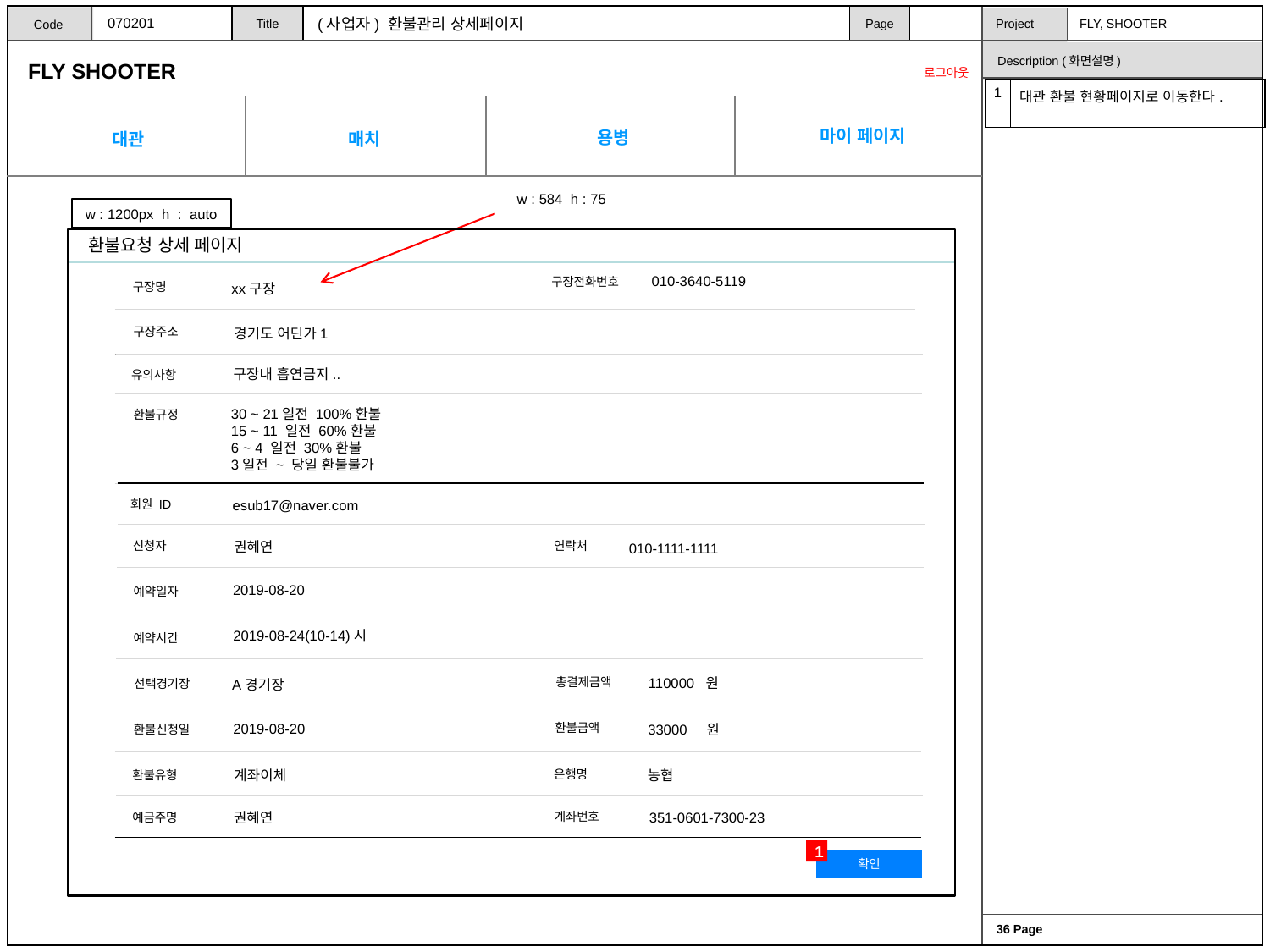

070201
(사업자) 환불관리 상세페이지
| 1 | 대관 환불 현황페이지로 이동한다. |
| --- | --- |
w : 584  h : 75
w : 1200px  h  :  auto

환불요청 상세 페이지

010-3640-5119
구장전화번호
구장명
xx구장
구장주소
경기도 어딘가1
구장내 흡연금지..
유의사항
30 ~ 21일전 100%환불
15 ~ 11 일전 60%환불
6 ~ 4 일전 30%환불
3일전 ~ 당일 환불불가
환불규정
회원 ID
esub17@naver.com
신청자
연락처
권혜연
       010-1111-1111
2019-08-20
예약일자
2019-08-24(10-14)시
예약시간
총결제금액
        110000  원
선택경기장
A경기장
2019-08-20
환불금액
        33000    원
환불신청일
계좌이체
은행명
        농협
환불유형
권혜연
계좌번호
        351-0601-7300-23
예금주명
1
확인